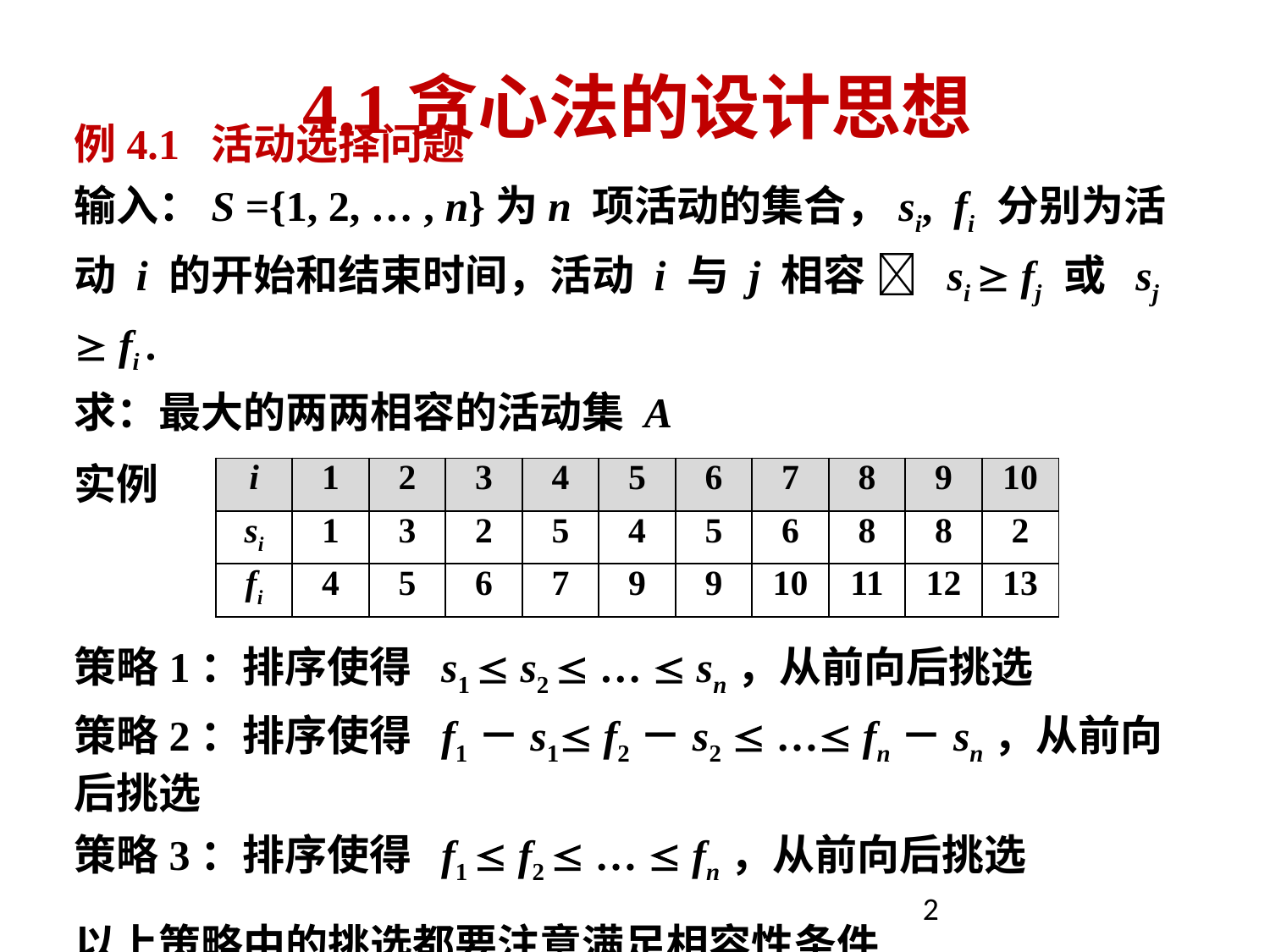

# 4.1贪心法的设计思想
例4.1  活动选择问题
输入：S ={1, 2, … , n}为n 项活动的集合，si,  fi  分别为活动 i 的开始和结束时间，活动 i 与 j 相容 ⇔  si ≥ fj  或  sj ≥ fi .
求：最大的两两相容的活动集 A
实例

策略1：排序使得  s1 ≤ s2 ≤ … ≤ sn，从前向后挑选
策略2：排序使得  f1－s1≤ f2－s2 ≤ …≤ fn－sn，从前向后挑选
策略3：排序使得  f1 ≤ f2 ≤ … ≤ fn，从前向后挑选
以上策略中的挑选都要注意满足相容性条件
| i | 1 | 2 | 3 | 4 | 5 | 6 | 7 | 8 | 9 | 10 |
| --- | --- | --- | --- | --- | --- | --- | --- | --- | --- | --- |
| si | 1 | 3 | 2 | 5 | 4 | 5 | 6 | 8 | 8 | 2 |
| fi | 4 | 5 | 6 | 7 | 9 | 9 | 10 | 11 | 12 | 13 |
2